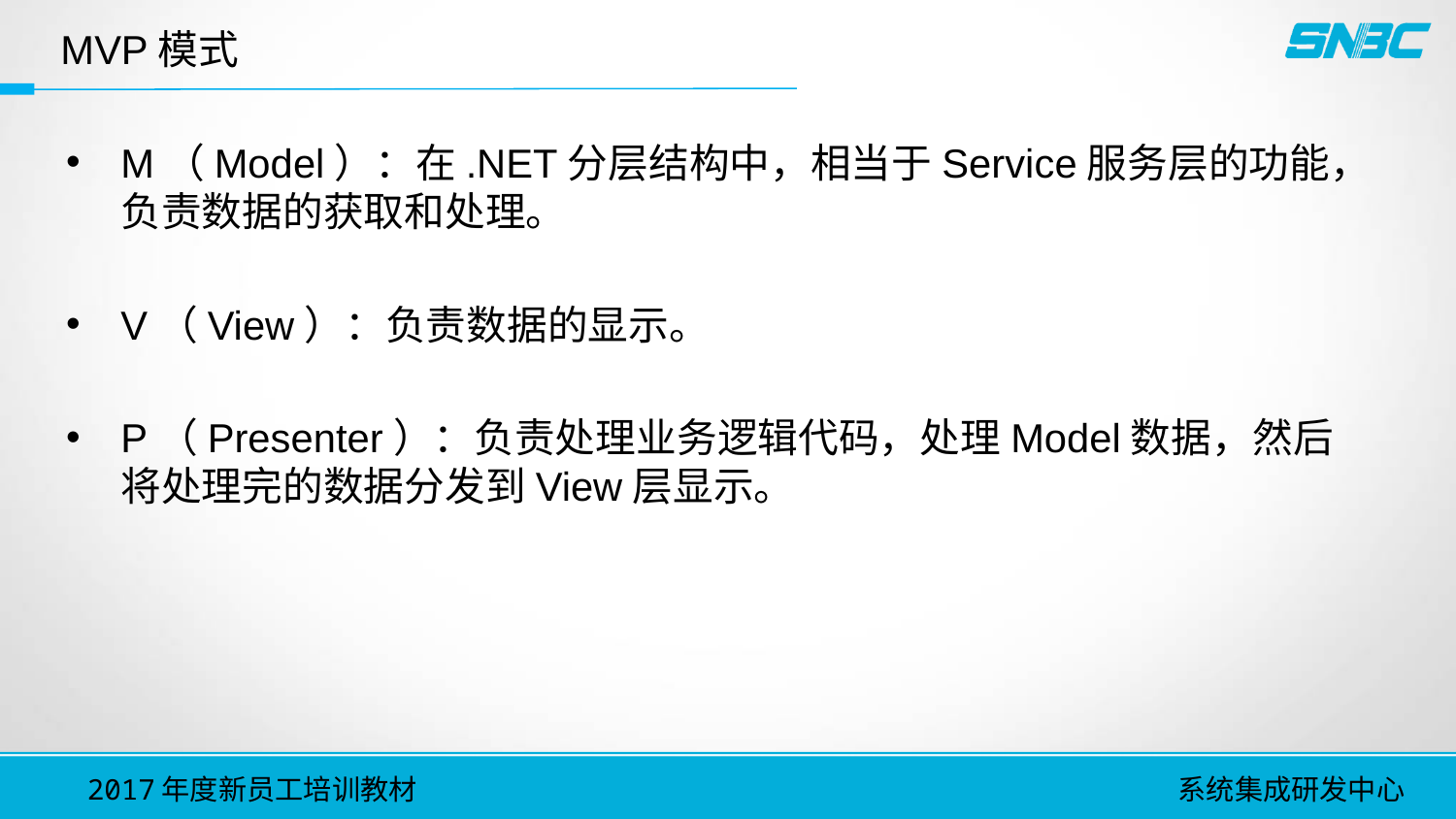

# MVP模式
M（Model）：在.NET分层结构中，相当于Service服务层的功能，负责数据的获取和处理。

V（View）：负责数据的显示。

P（Presenter）：负责处理业务逻辑代码，处理Model数据，然后将处理完的数据分发到View层显示。